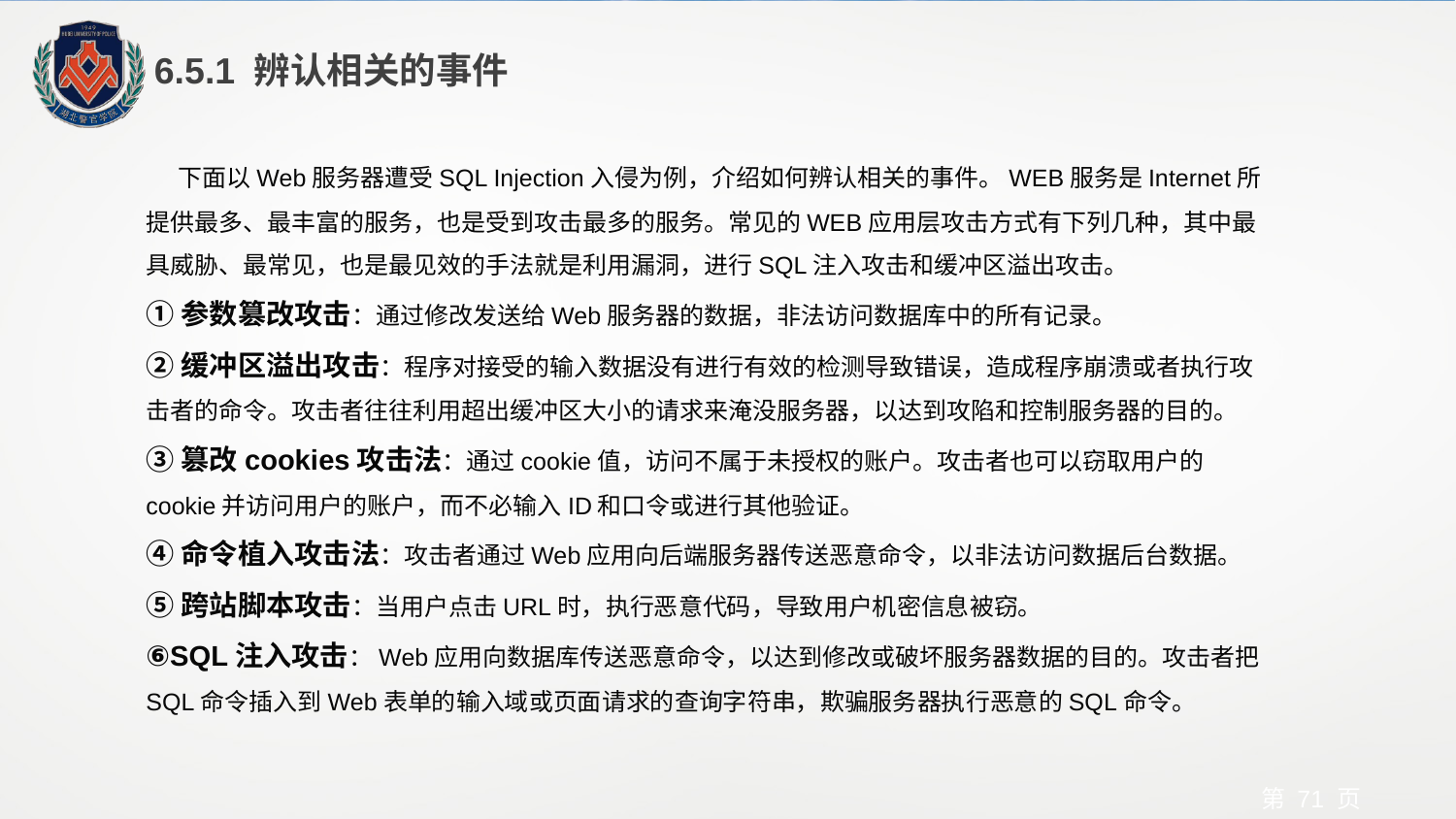

6.5.1 辨认相关的事件
    下面以Web服务器遭受SQL Injection入侵为例，介绍如何辨认相关的事件。WEB服务是Internet所提供最多、最丰富的服务，也是受到攻击最多的服务。常见的WEB应用层攻击方式有下列几种，其中最具威胁、最常见，也是最见效的手法就是利用漏洞，进行SQL注入攻击和缓冲区溢出攻击。
①参数篡改攻击：通过修改发送给Web服务器的数据，非法访问数据库中的所有记录。
②缓冲区溢出攻击：程序对接受的输入数据没有进行有效的检测导致错误，造成程序崩溃或者执行攻击者的命令。攻击者往往利用超出缓冲区大小的请求来淹没服务器，以达到攻陷和控制服务器的目的。
③篡改cookies攻击法：通过cookie值，访问不属于未授权的账户。攻击者也可以窃取用户的cookie并访问用户的账户，而不必输入ID和口令或进行其他验证。
④命令植入攻击法：攻击者通过Web应用向后端服务器传送恶意命令，以非法访问数据后台数据。
⑤跨站脚本攻击：当用户点击URL时，执行恶意代码，导致用户机密信息被窃。
⑥SQL注入攻击：Web应用向数据库传送恶意命令，以达到修改或破坏服务器数据的目的。攻击者把SQL命令插入到Web表单的输入域或页面请求的查询字符串，欺骗服务器执行恶意的SQL命令。